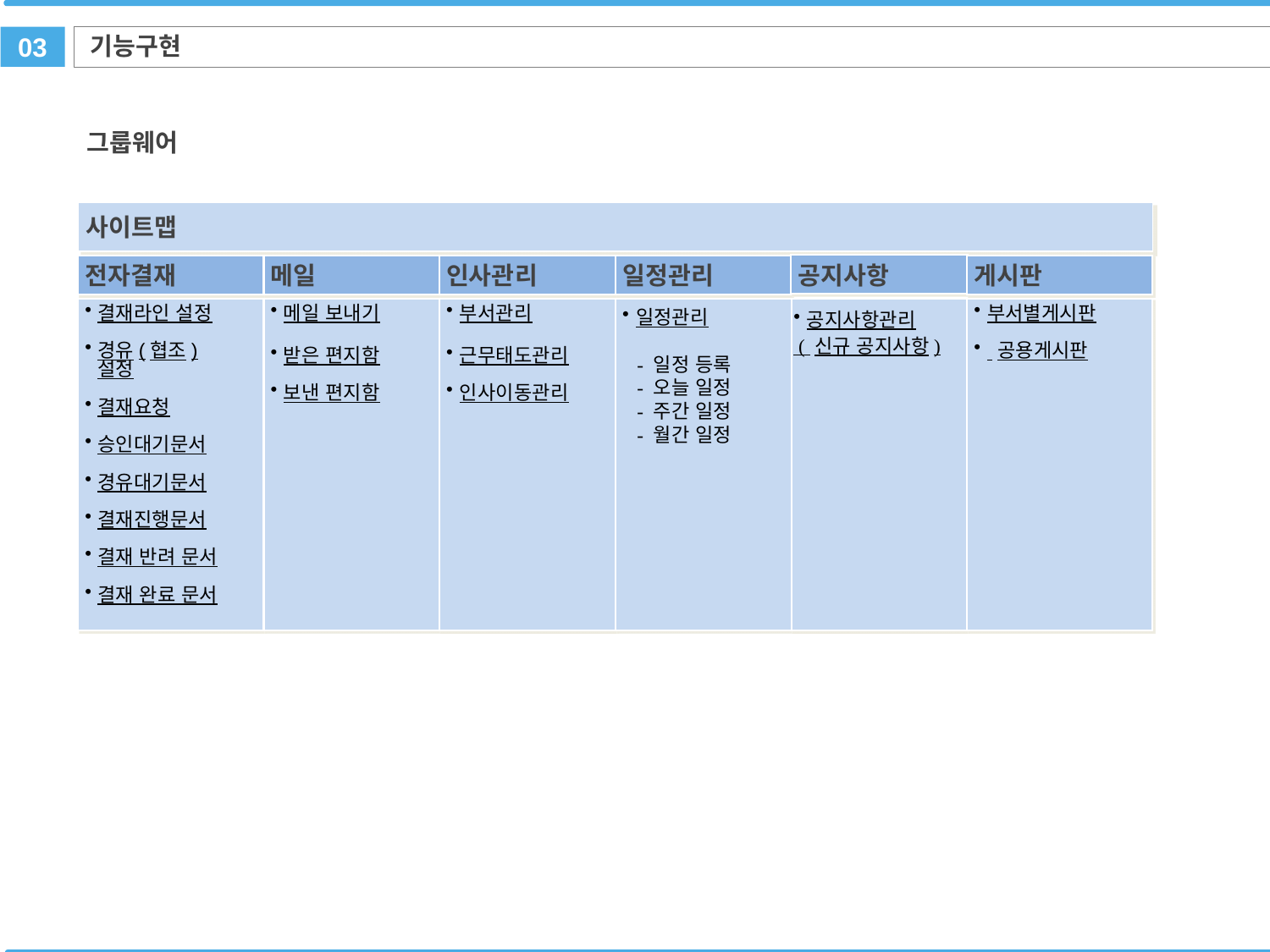

기능구현

03

그룹웨어

사이트맵
공지사항
전자결재
메일
인사관리
일정관리
게시판
결재라인 설정

경유(협조) 설정

결재요청

승인대기문서

경유대기문서

결재진행문서
결재 반려 문서
결재 완료 문서

메일 보내기
받은 편지함
보낸 편지함

부서관리
근무태도관리

인사이동관리

일정관리

   - 일정 등록
   - 오늘 일정
   - 주간 일정
   - 월간 일정
공지사항관리
 ( 신규 공지사항)

부서별게시판

 공용게시판